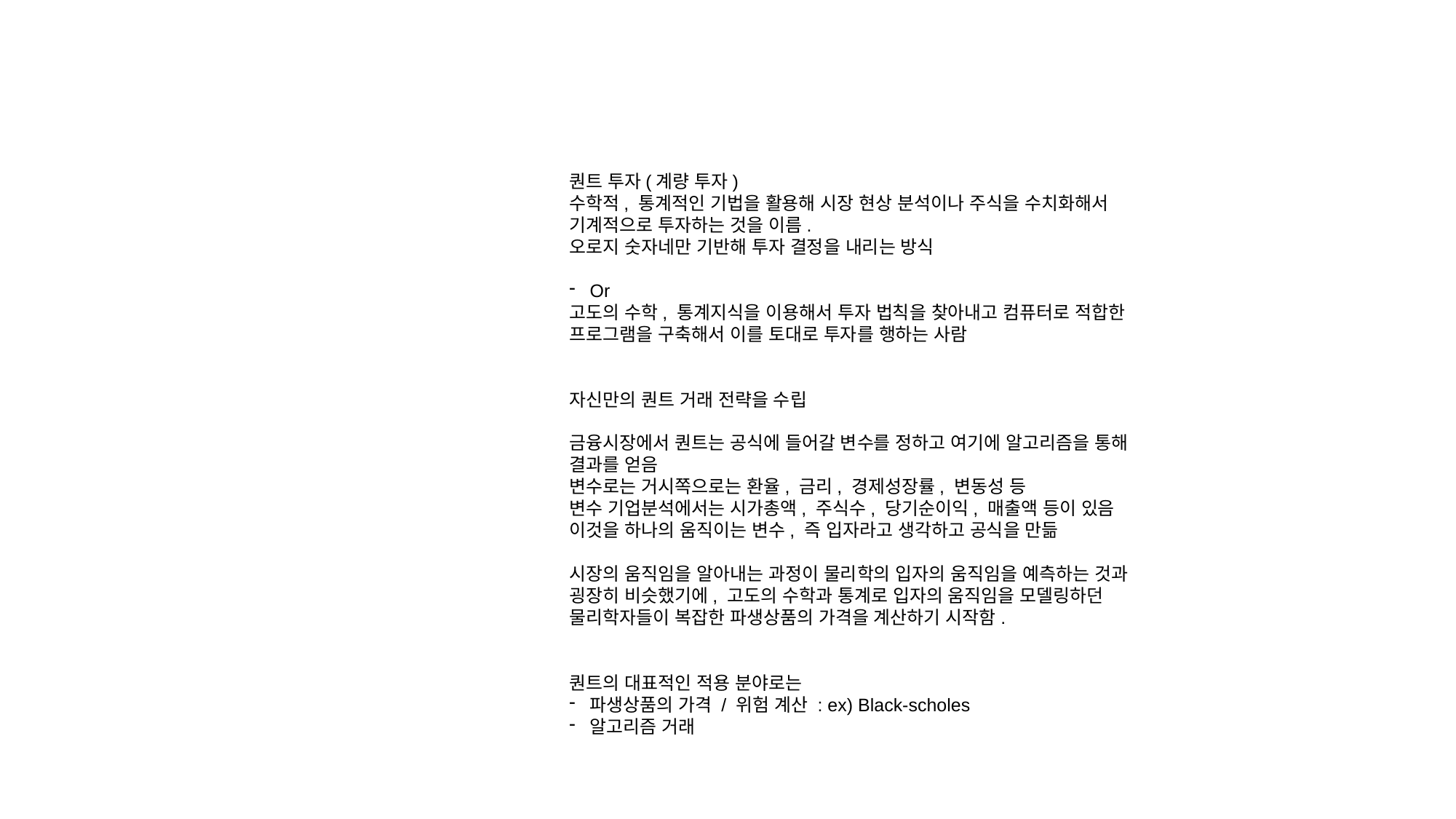

퀀트 투자(계량 투자)
수학적, 통계적인 기법을 활용해 시장 현상 분석이나 주식을 수치화해서 기계적으로 투자하는 것을 이름.
오로지 숫자네만 기반해 투자 결정을 내리는 방식

Or
고도의 수학, 통계지식을 이용해서 투자 법칙을 찾아내고 컴퓨터로 적합한 프로그램을 구축해서 이를 토대로 투자를 행하는 사람

자신만의 퀀트 거래 전략을 수립

금융시장에서 퀀트는 공식에 들어갈 변수를 정하고 여기에 알고리즘을 통해 결과를 얻음
변수로는 거시쪽으로는 환율, 금리, 경제성장률, 변동성 등
변수 기업분석에서는 시가총액, 주식수, 당기순이익, 매출액 등이 있음
이것을 하나의 움직이는 변수, 즉 입자라고 생각하고 공식을 만듦

시장의 움직임을 알아내는 과정이 물리학의 입자의 움직임을 예측하는 것과 굉장히 비슷했기에, 고도의 수학과 통계로 입자의 움직임을 모델링하던 물리학자들이 복잡한 파생상품의 가격을 계산하기 시작함.

퀀트의 대표적인 적용 분야로는
파생상품의 가격 / 위험 계산 : ex) Black-scholes
알고리즘 거래